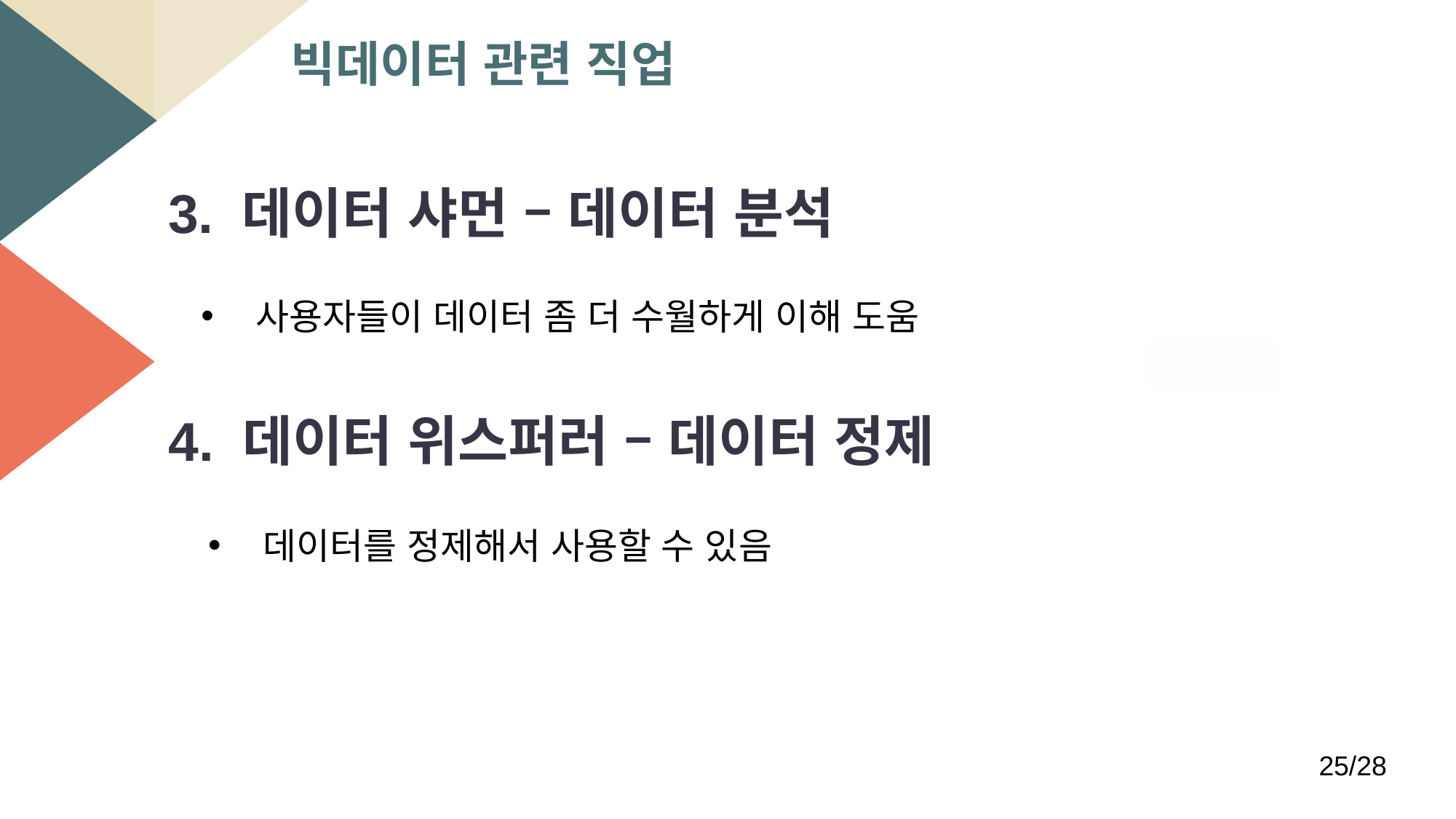

빅데이터 관련 직업
3. 데이터 샤먼 – 데이터 분석

### Chart

| Category |
|---|
사용자들이 데이터 좀 더 수월하게 이해 도움

4. 데이터 위스퍼러 – 데이터 정제
데이터를 정제해서 사용할 수 있음
25/28